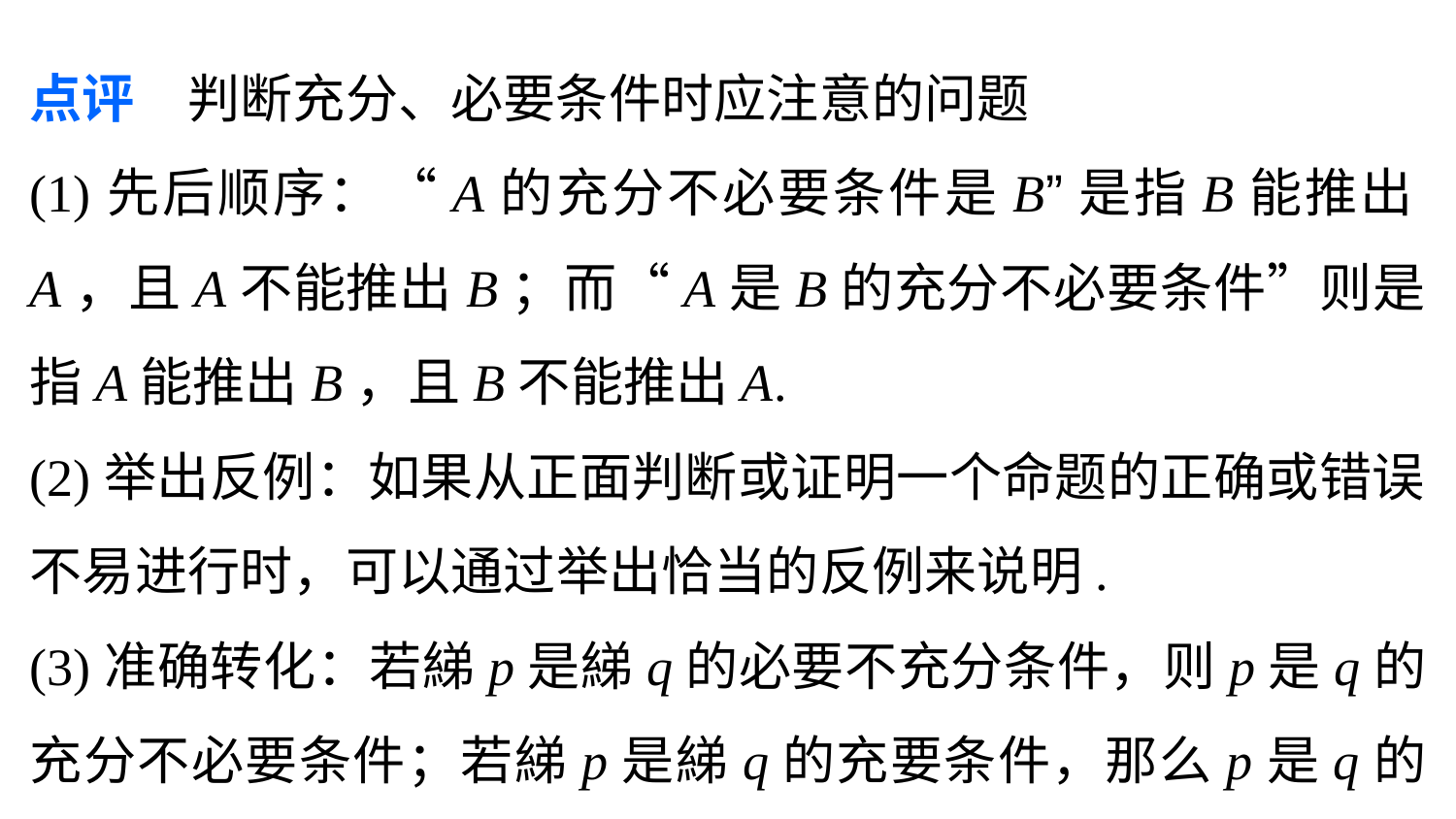

点评　判断充分、必要条件时应注意的问题
(1)先后顺序：“A的充分不必要条件是B”是指B能推出A，且A不能推出B；而“A是B的充分不必要条件”则是指A能推出B，且B不能推出A.
(2)举出反例：如果从正面判断或证明一个命题的正确或错误不易进行时，可以通过举出恰当的反例来说明.
(3)准确转化：若綈p是綈q的必要不充分条件，则p是q的充分不必要条件；若綈p是綈q的充要条件，那么p是q的充要条件.